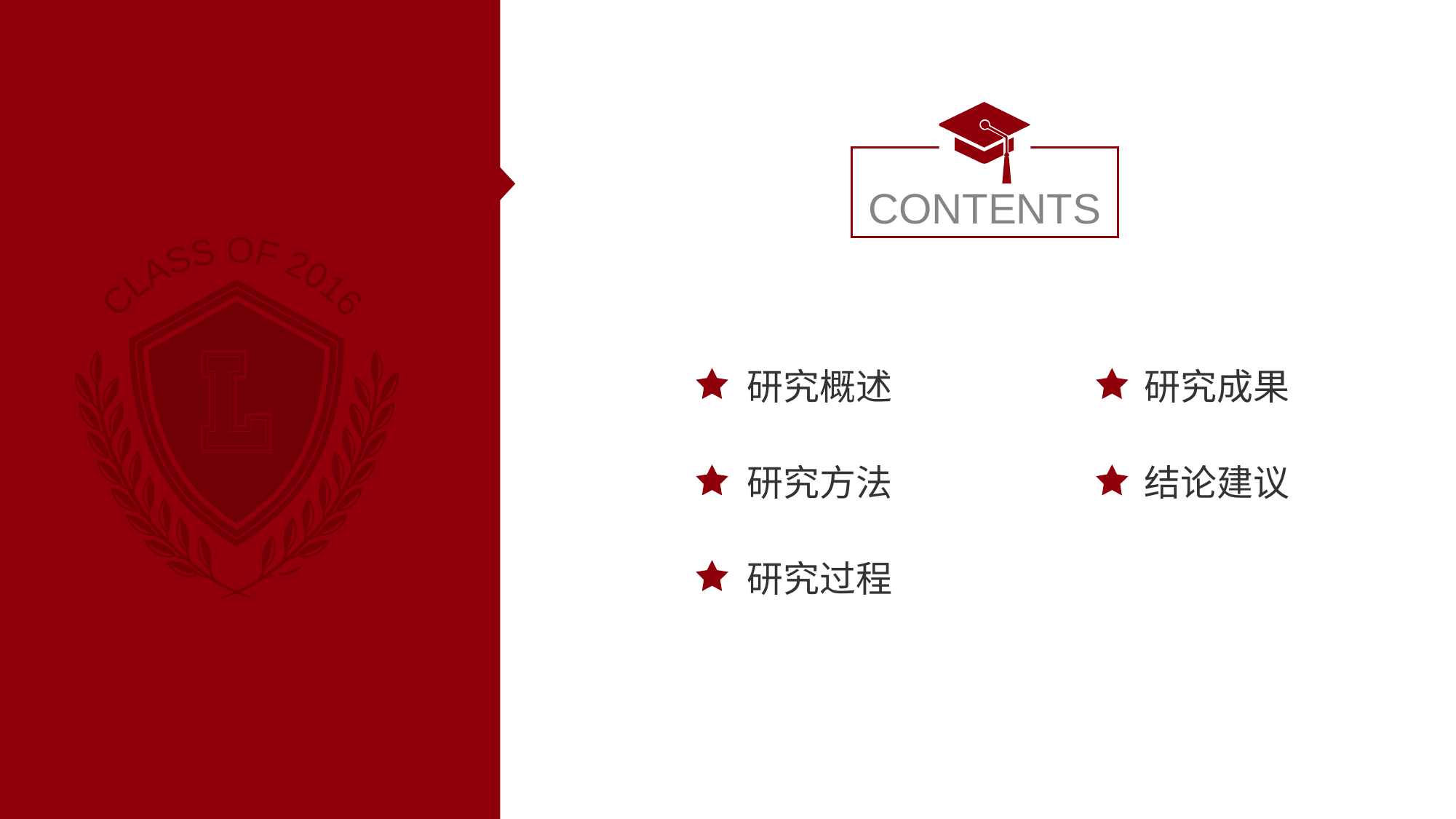

CONTENTS
 CLASS OF 2016

研究概述
研究成果

研究方法
结论建议

研究过程